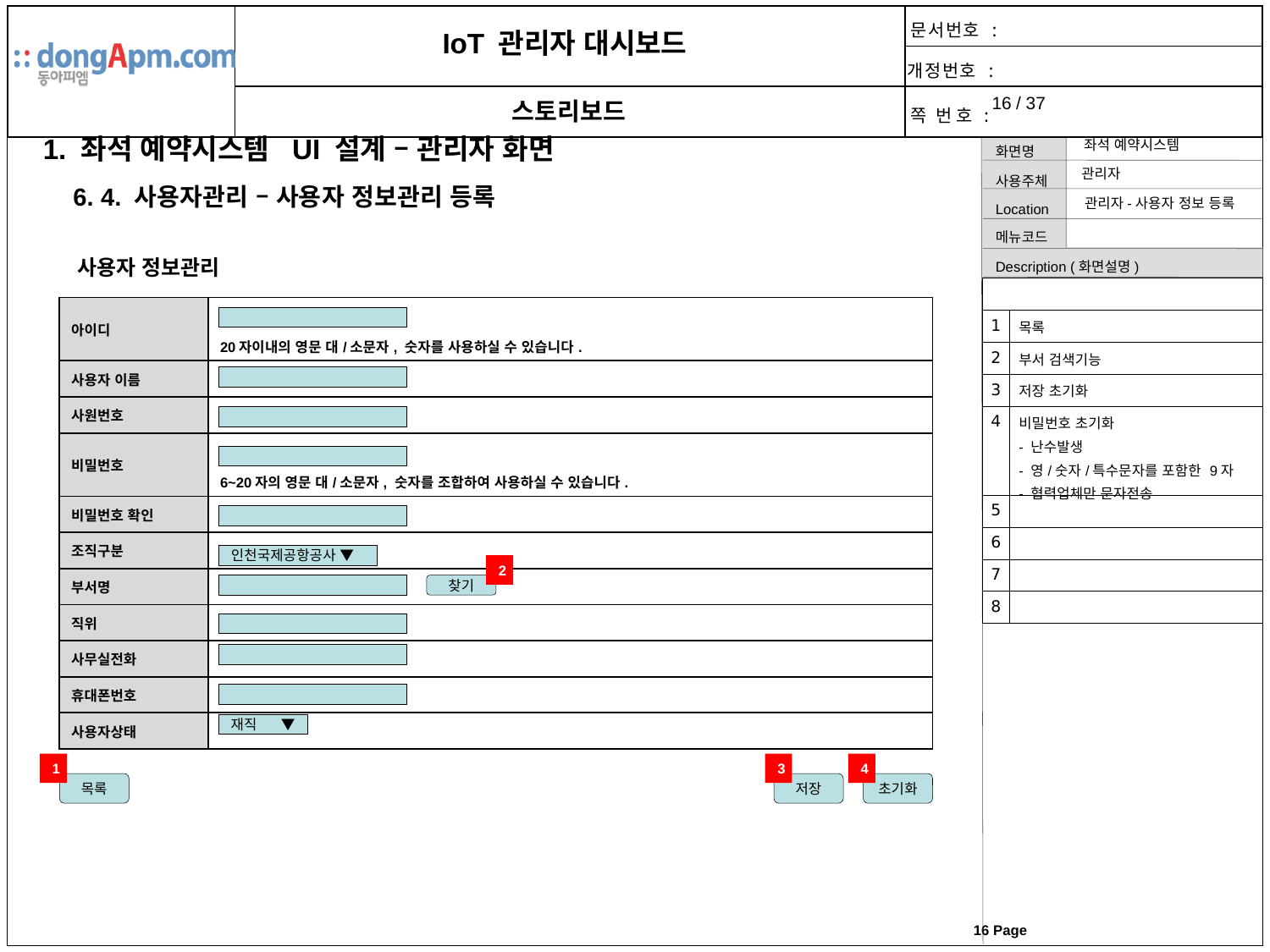

1. 좌석 예약시스템  UI 설계 – 관리자 화면
좌석 예약시스템
관리자
6. 4. 사용자관리 – 사용자 정보관리 등록
관리자-사용자 정보 등록
사용자 정보관리
|  |  |
| --- | --- |
| 1 | 목록 |
| 2 | 부서 검색기능 |
| 3 | 저장 초기화 |
| 4 | 비밀번호 초기화 - 난수발생 - 영/숫자/특수문자를 포함한 9자 - 협력업체만 문자전송 |
| 5 |  |
| 6 |  |
| 7 |  |
| 8 |  |
| 아이디 | 20자이내의 영문 대/소문자, 숫자를 사용하실 수 있습니다. |
| --- | --- |
| 사용자 이름 |  |
| 사원번호 |  |
| 비밀번호 | 6~20자의 영문 대/소문자, 숫자를 조합하여 사용하실 수 있습니다. |
| 비밀번호 확인 |  |
| 조직구분 |  |
| 부서명 |  |
| 직위 |  |
| 사무실전화 |  |
| 휴대폰번호 |  |
| 사용자상태 |  |

인천국제공항공사 ▼
2

찾기

재직      ▼
1
3
4
목록
저장
초기화